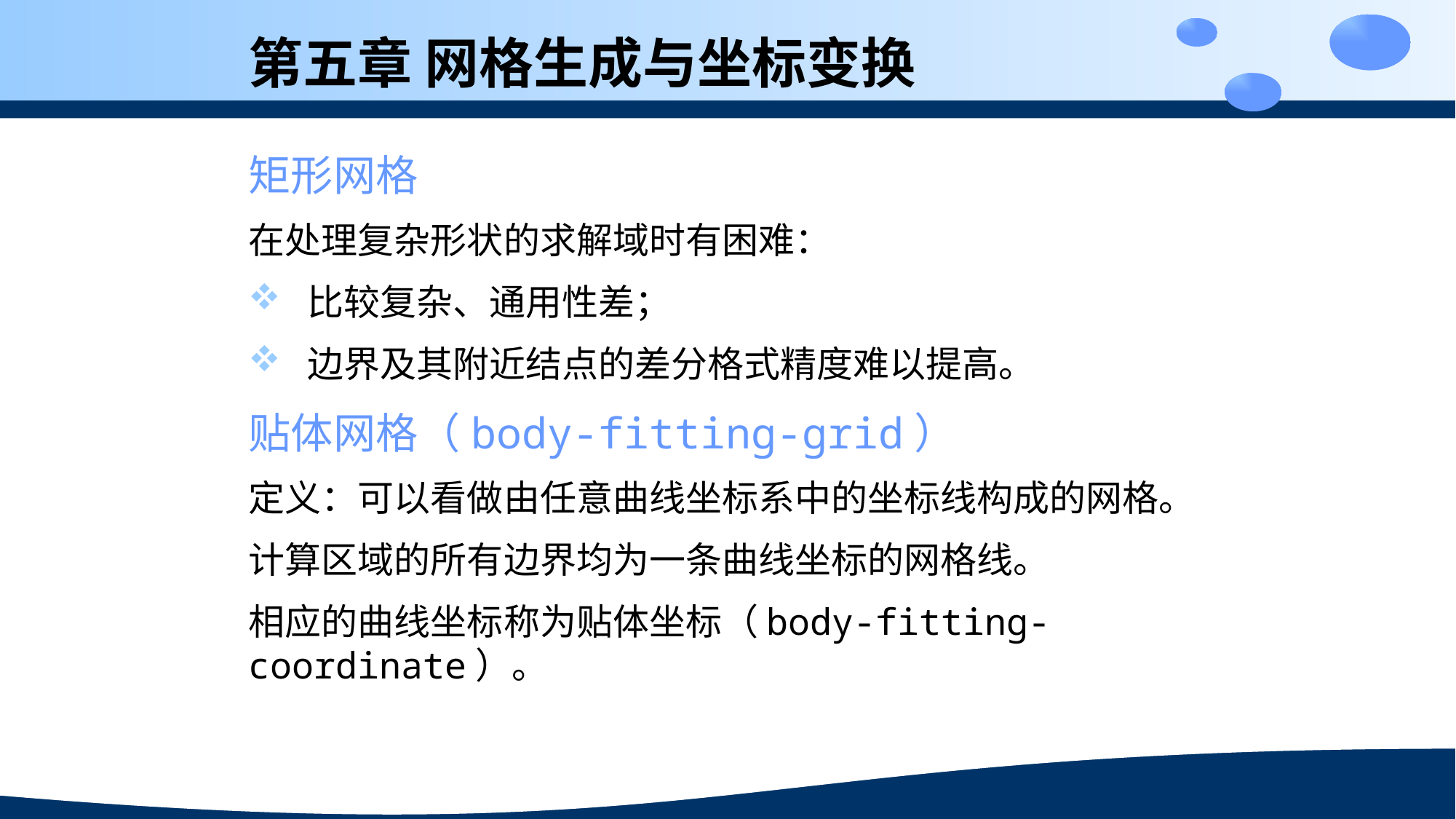

# 第五章 网格生成与坐标变换
矩形网格
在处理复杂形状的求解域时有困难：
  比较复杂、通用性差；
  边界及其附近结点的差分格式精度难以提高。
贴体网格（body-fitting-grid）
定义：可以看做由任意曲线坐标系中的坐标线构成的网格。
计算区域的所有边界均为一条曲线坐标的网格线。
相应的曲线坐标称为贴体坐标（body-fitting-coordinate）。